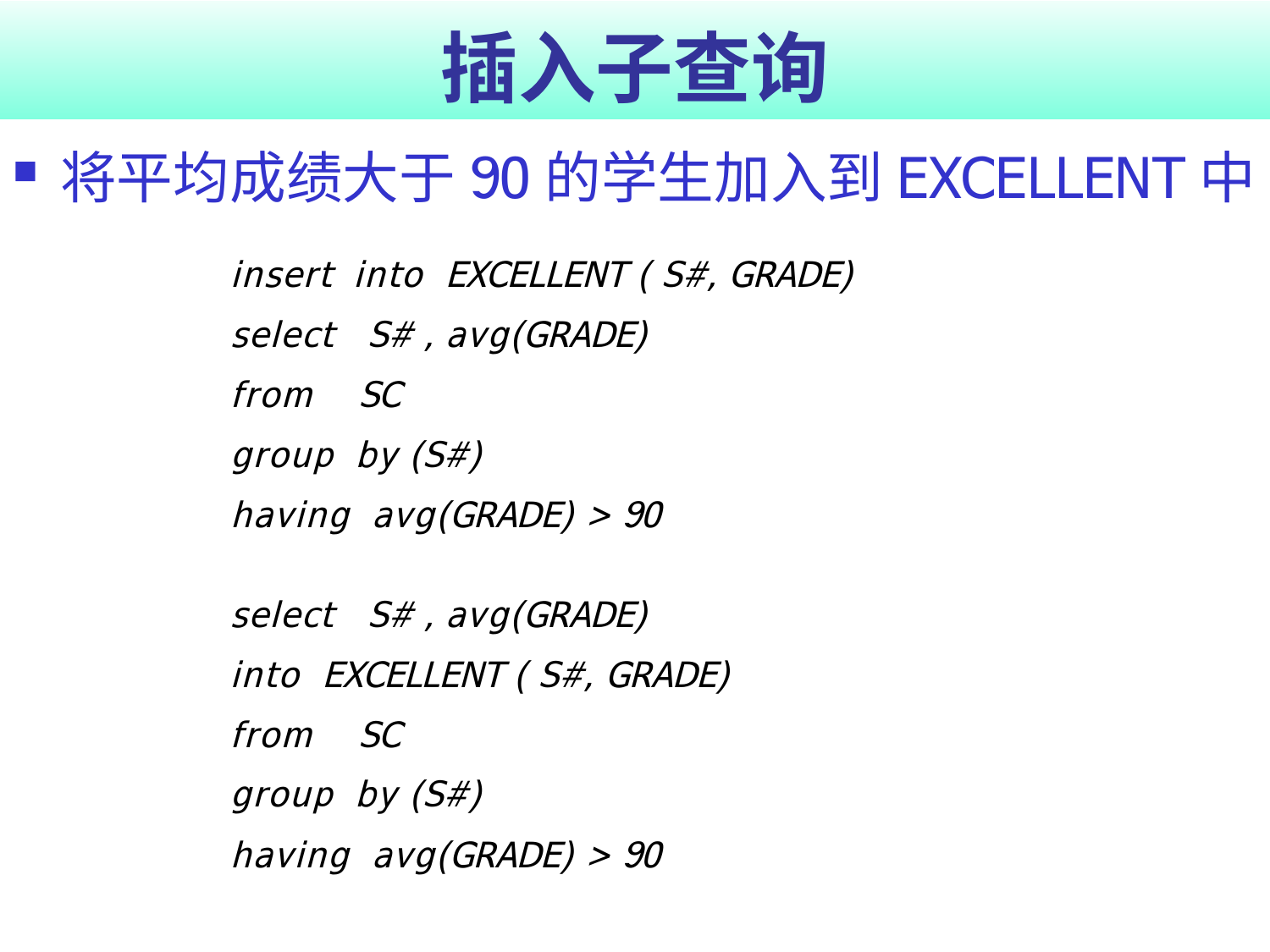

# 插入子查询
将平均成绩大于90的学生加入到EXCELLENT中

insert  into  EXCELLENT ( S#, GRADE)
select   S# , avg(GRADE)
from    SC
group  by (S#)
having  avg(GRADE) > 90
select   S# , avg(GRADE)
into  EXCELLENT ( S#, GRADE)
from    SC
group  by (S#)
having  avg(GRADE) > 90